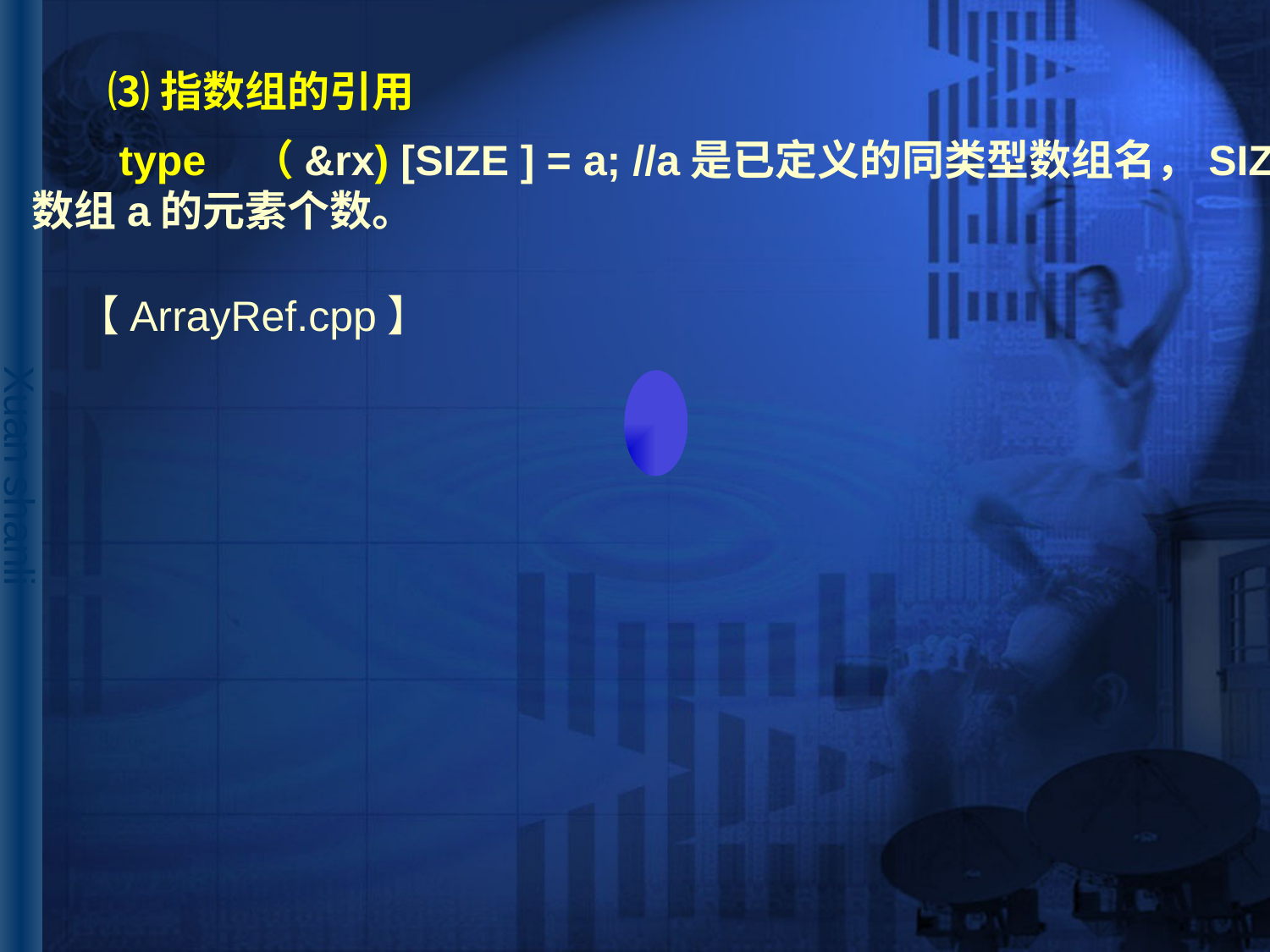

# ⑶指数组的引用
         type   （&rx) [SIZE ] = a; //a是已定义的同类型数组名，SIZE
 数组a的元素个数。
【ArrayRef.cpp】